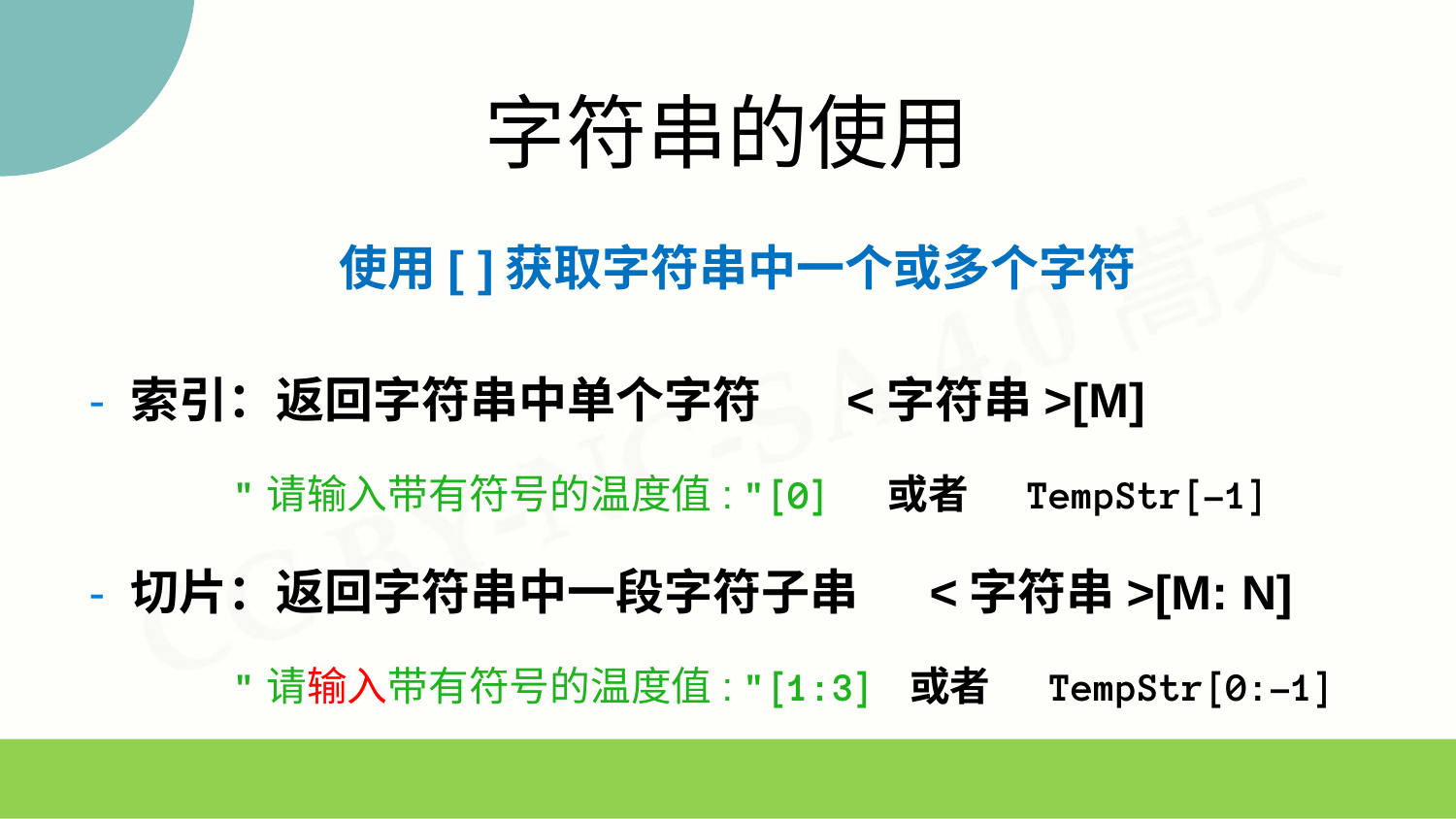

字符串的使用
使用[ ]获取字符串中一个或多个字符
- 索引：返回字符串中单个字符 <字符串>[M]
"请输入带有符号的温度值: "[0] 或者 TempStr[-1]
- 切片：返回字符串中一段字符子串 <字符串>[M: N]
"请输入带有符号的温度值: "[1:3] 或者 TempStr[0:-1]